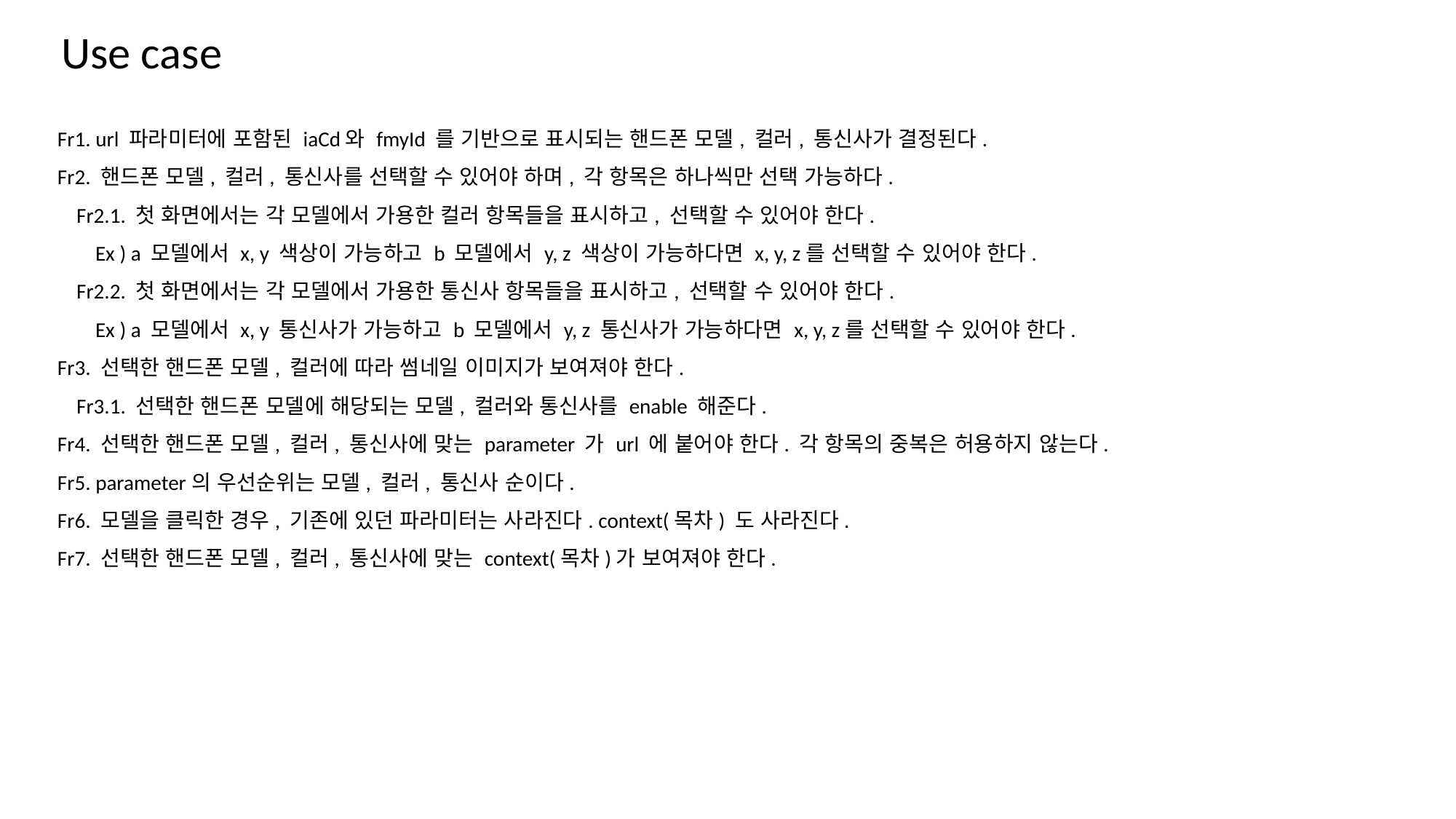

Use case
Fr1. url 파라미터에 포함된 iaCd와 fmyId 를 기반으로 표시되는 핸드폰 모델, 컬러, 통신사가 결정된다.
Fr2. 핸드폰 모델, 컬러, 통신사를 선택할 수 있어야 하며, 각 항목은 하나씩만 선택 가능하다.
    Fr2.1. 첫 화면에서는 각 모델에서 가용한 컬러 항목들을 표시하고, 선택할 수 있어야 한다.
        Ex ) a 모델에서 x, y 색상이 가능하고 b 모델에서 y, z 색상이 가능하다면 x, y, z를 선택할 수 있어야 한다.
    Fr2.2. 첫 화면에서는 각 모델에서 가용한 통신사 항목들을 표시하고, 선택할 수 있어야 한다.
        Ex ) a 모델에서 x, y 통신사가 가능하고 b 모델에서 y, z 통신사가 가능하다면 x, y, z를 선택할 수 있어야 한다.
Fr3. 선택한 핸드폰 모델, 컬러에 따라 썸네일 이미지가 보여져야 한다.
    Fr3.1. 선택한 핸드폰 모델에 해당되는 모델, 컬러와 통신사를 enable 해준다.
Fr4. 선택한 핸드폰 모델, 컬러, 통신사에 맞는 parameter 가 url 에 붙어야 한다. 각 항목의 중복은 허용하지 않는다.
Fr5. parameter의 우선순위는 모델, 컬러, 통신사 순이다.
Fr6. 모델을 클릭한 경우, 기존에 있던 파라미터는 사라진다. context(목차) 도 사라진다.
Fr7. 선택한 핸드폰 모델, 컬러, 통신사에 맞는 context(목차)가 보여져야 한다.